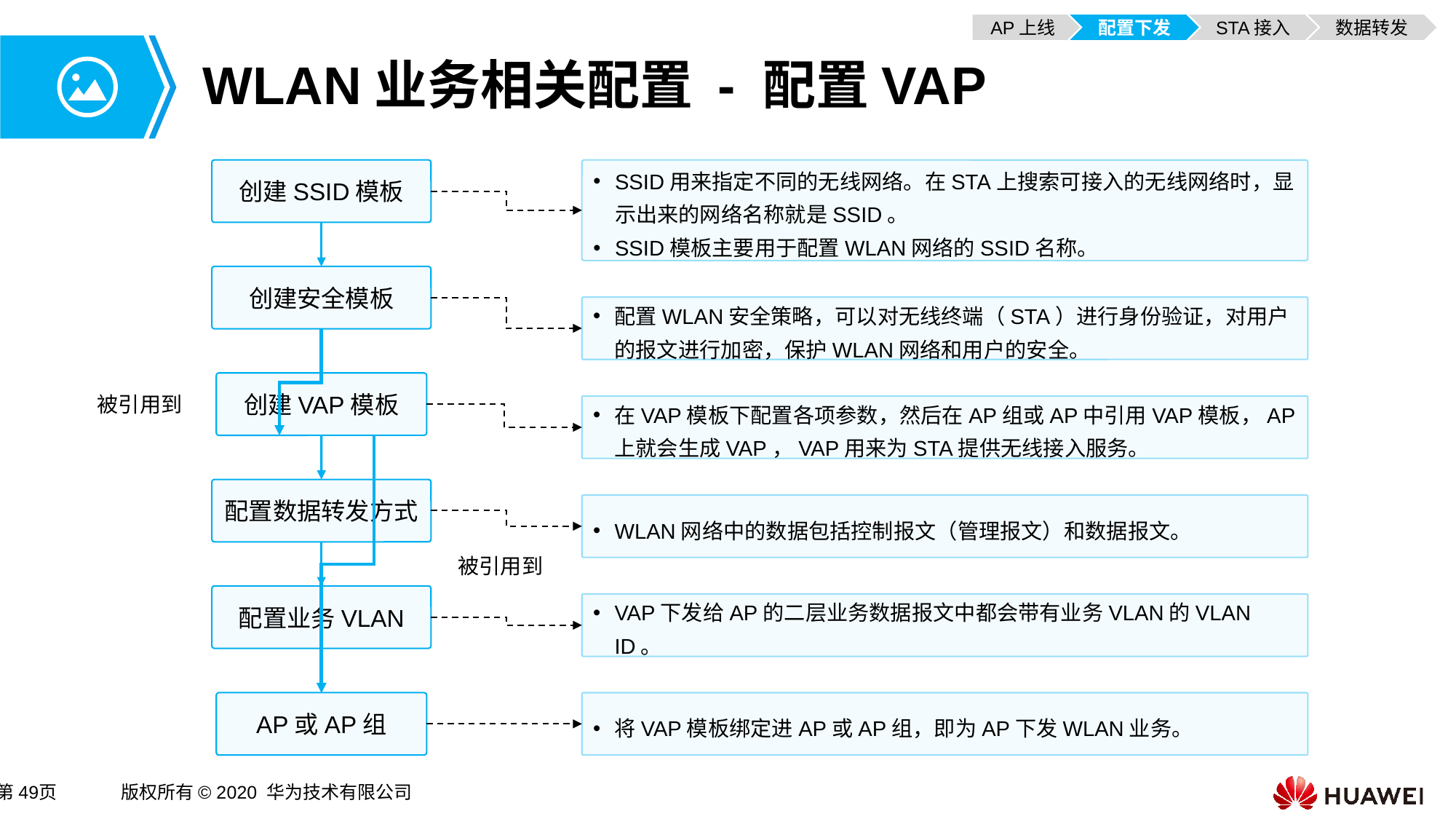

AP上线
配置下发
STA接入
数据转发
# WLAN业务相关配置 - 配置VAP
创建SSID模板
SSID用来指定不同的无线网络。在STA上搜索可接入的无线网络时，显示出来的网络名称就是SSID。
SSID模板主要用于配置WLAN网络的SSID名称。
创建安全模板
配置WLAN安全策略，可以对无线终端（STA）进行身份验证，对用户的报文进行加密，保护WLAN网络和用户的安全。
创建VAP模板
被引用到
在VAP模板下配置各项参数，然后在AP组或AP中引用VAP模板，AP上就会生成VAP，VAP用来为STA提供无线接入服务。
配置数据转发方式
WLAN网络中的数据包括控制报文（管理报文）和数据报文。
被引用到
配置业务VLAN
VAP下发给AP的二层业务数据报文中都会带有业务VLAN的VLAN ID。
AP或AP组
将VAP模板绑定进AP或AP组，即为AP下发WLAN业务。